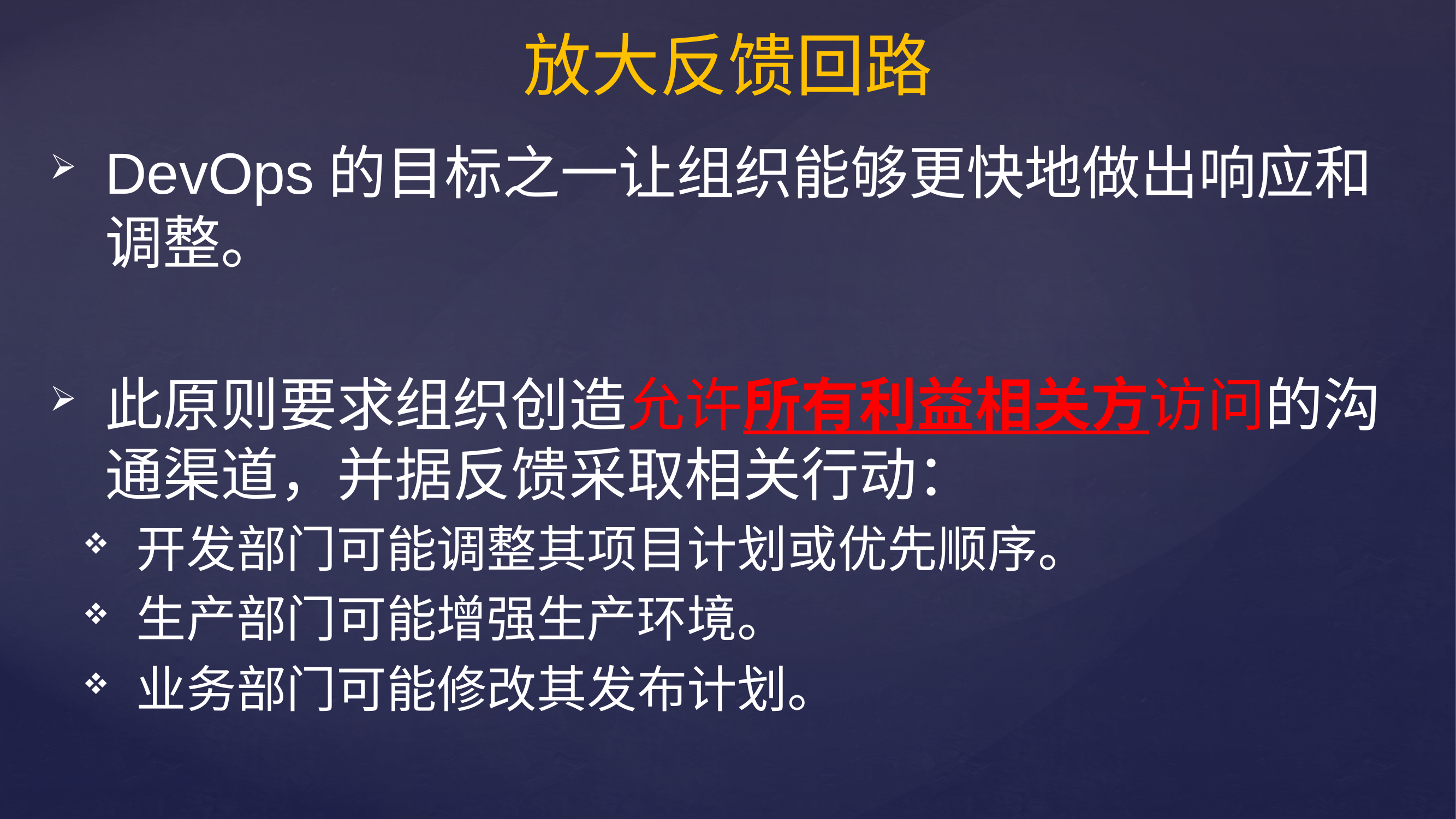

# 放大反馈回路
DevOps的目标之一让组织能够更快地做出响应和调整。

此原则要求组织创造允许所有利益相关方访问的沟通渠道，并据反馈采取相关行动：
开发部门可能调整其项目计划或优先顺序。
生产部门可能增强生产环境。
业务部门可能修改其发布计划。